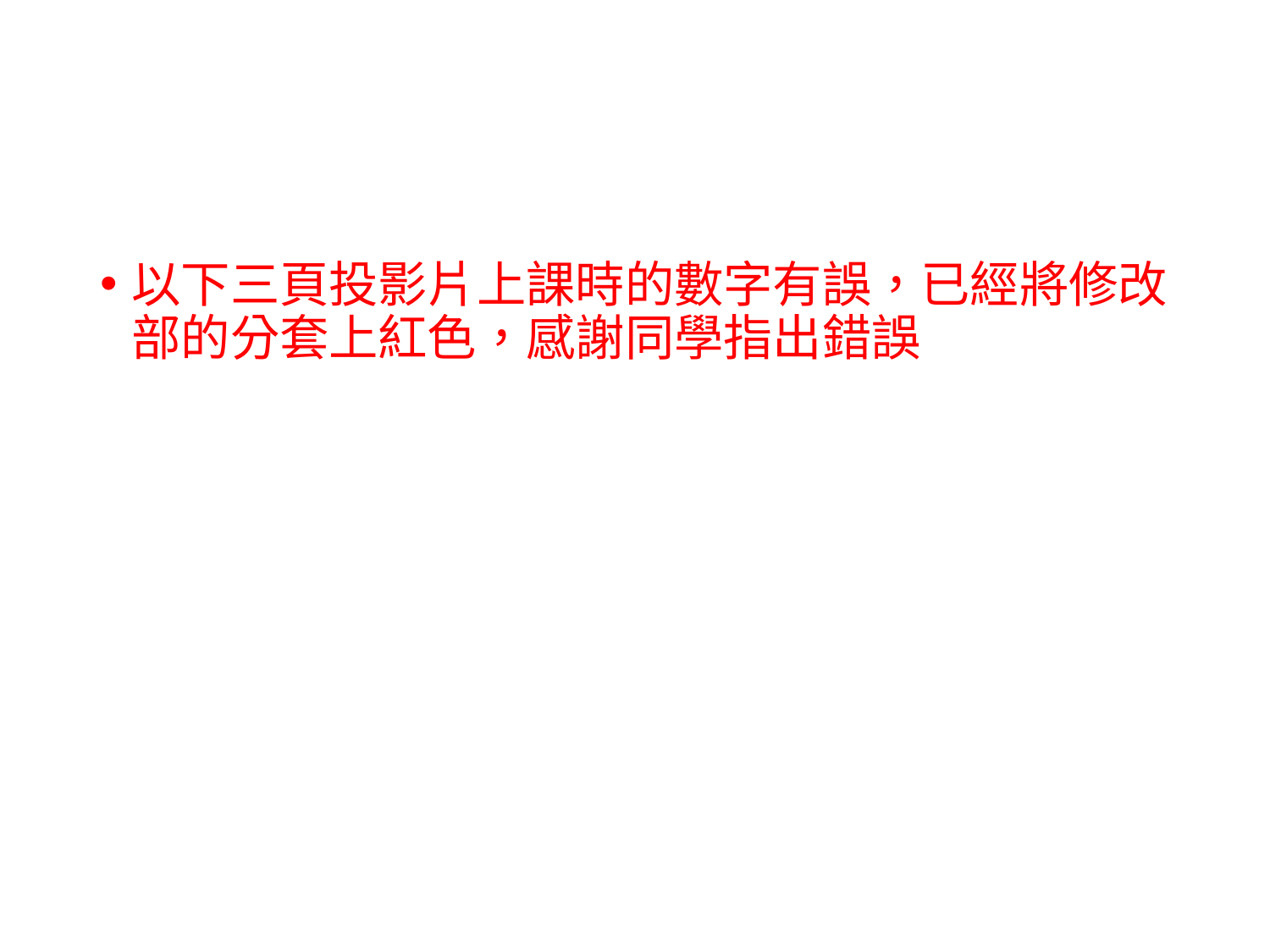

#
以下三頁投影片上課時的數字有誤，已經將修改部的分套上紅色，感謝同學指出錯誤